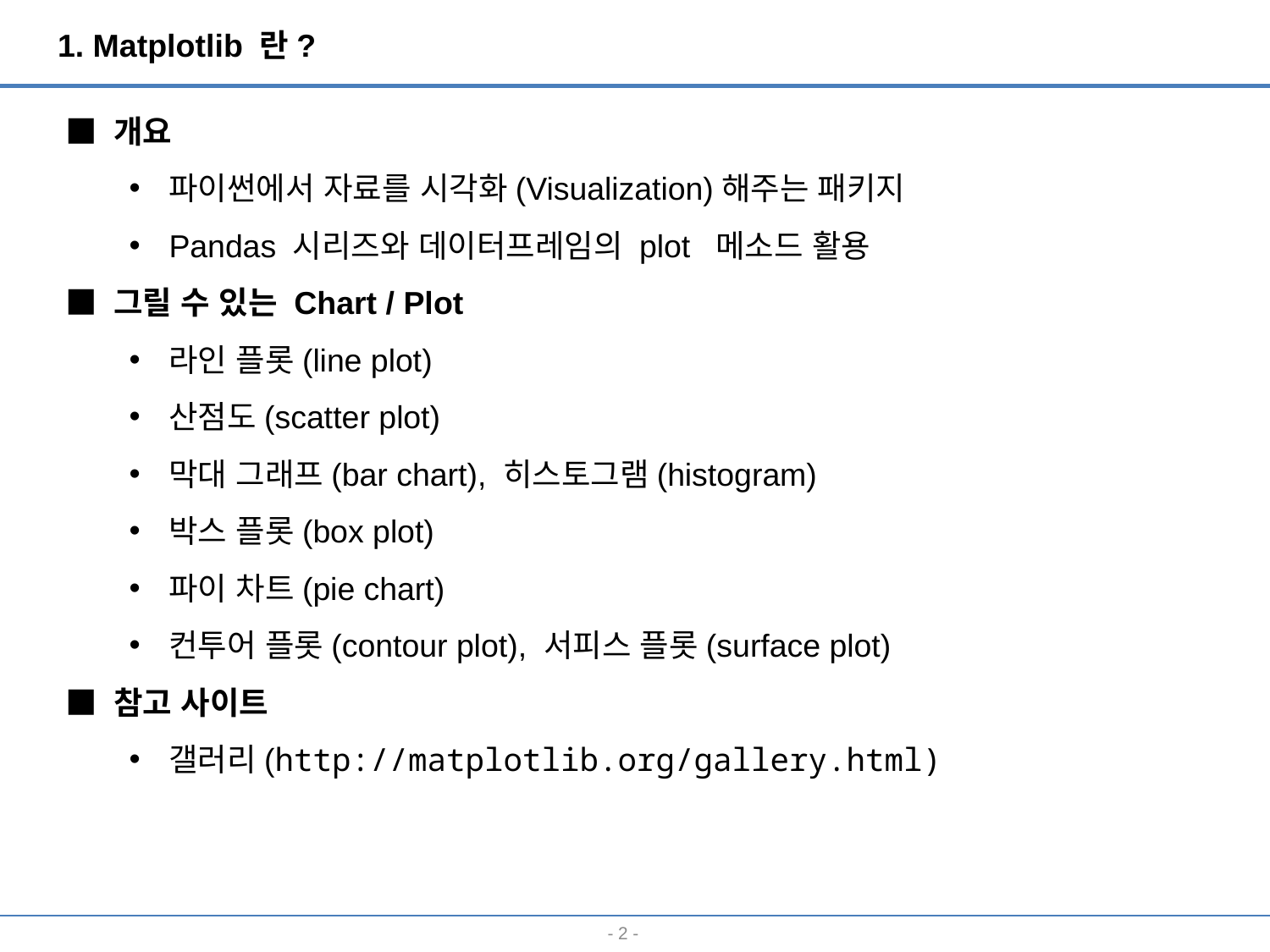

1. Matplotlib 란?
■ 개요
파이썬에서 자료를 시각화(Visualization)해주는 패키지
Pandas 시리즈와 데이터프레임의 plot  메소드 활용
■ 그릴 수 있는 Chart / Plot
라인 플롯(line plot)
산점도(scatter plot)
막대 그래프(bar chart), 히스토그램(histogram)
박스 플롯(box plot)
파이 차트(pie chart)
컨투어 플롯(contour plot), 서피스 플롯(surface plot)
■ 참고 사이트
갤러리(http://matplotlib.org/gallery.html)

- 2 -